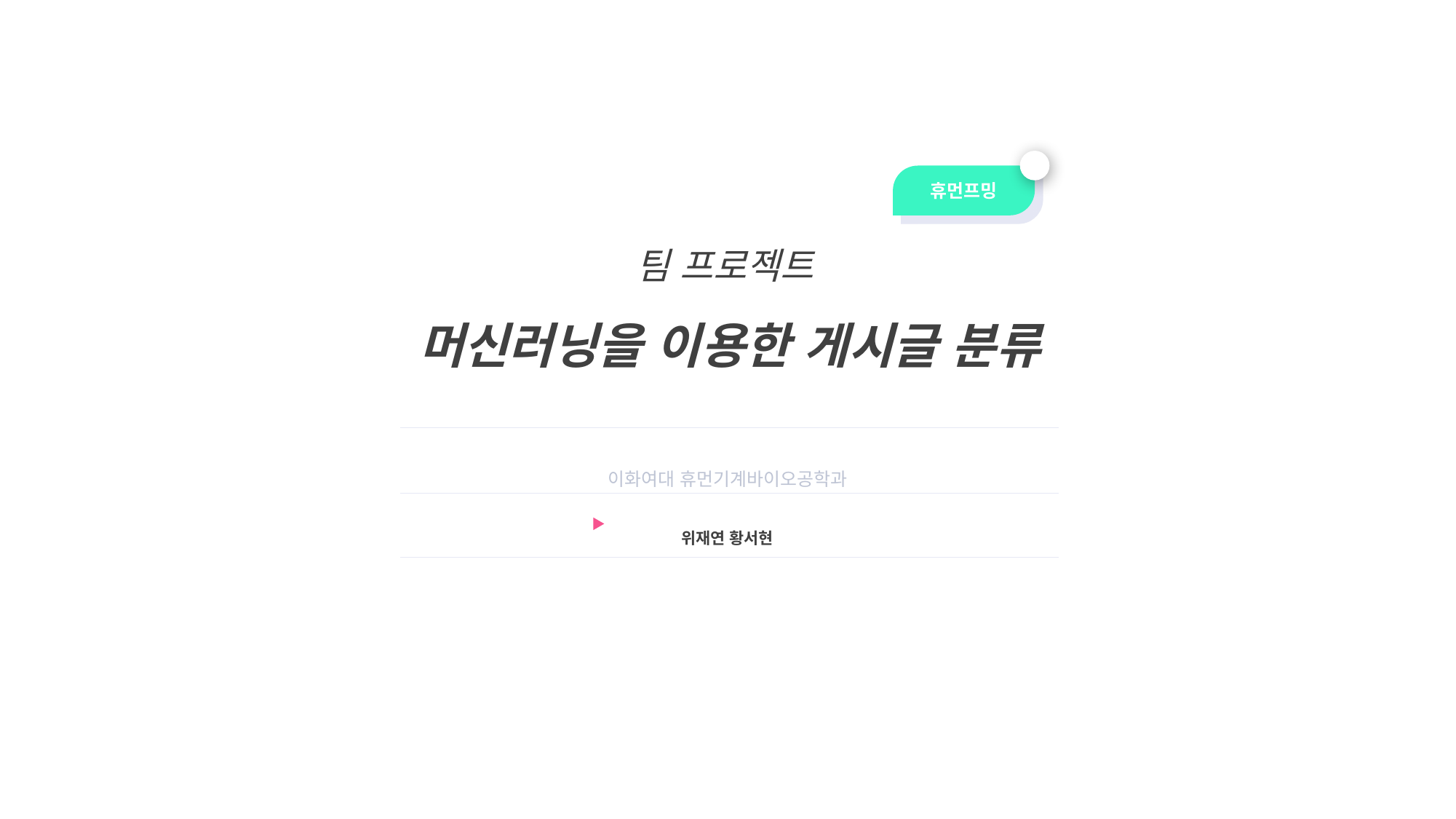

휴먼프밍
팀 프로젝트
머신러닝을 이용한 게시글 분류
이화여대 휴먼기계바이오공학과
위재연 황서현